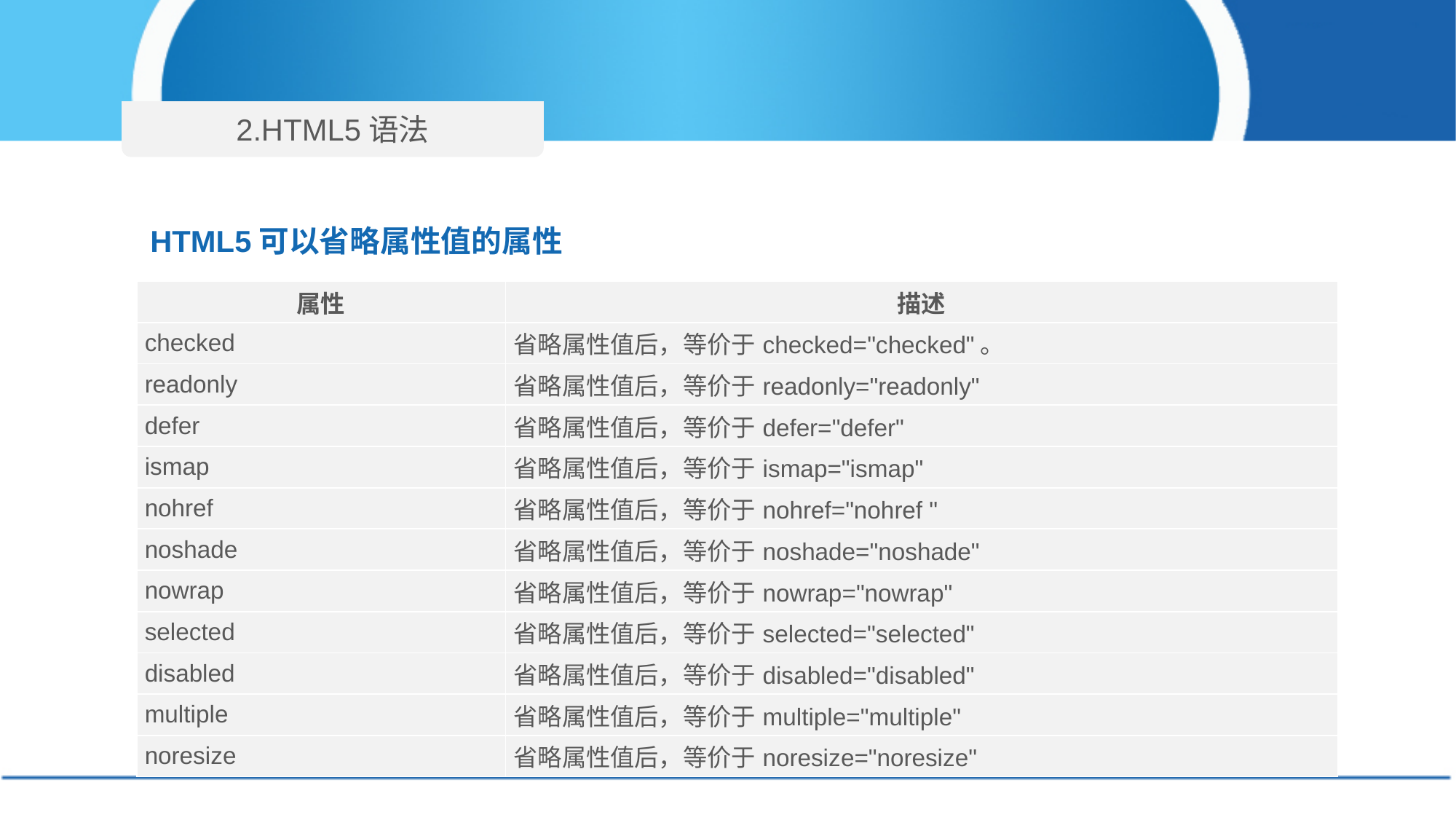

2.HTML5语法
HTML5可以省略属性值的属性
| 属性 | 描述 |
| --- | --- |
| checked | 省略属性值后，等价于checked="checked"。 |
| readonly | 省略属性值后，等价于readonly="readonly" |
| defer | 省略属性值后，等价于defer="defer" |
| ismap | 省略属性值后，等价于ismap="ismap" |
| nohref | 省略属性值后，等价于nohref="nohref " |
| noshade | 省略属性值后，等价于noshade="noshade" |
| nowrap | 省略属性值后，等价于nowrap="nowrap" |
| selected | 省略属性值后，等价于selected="selected" |
| disabled | 省略属性值后，等价于disabled="disabled" |
| multiple | 省略属性值后，等价于multiple="multiple" |
| noresize | 省略属性值后，等价于noresize="noresize" |